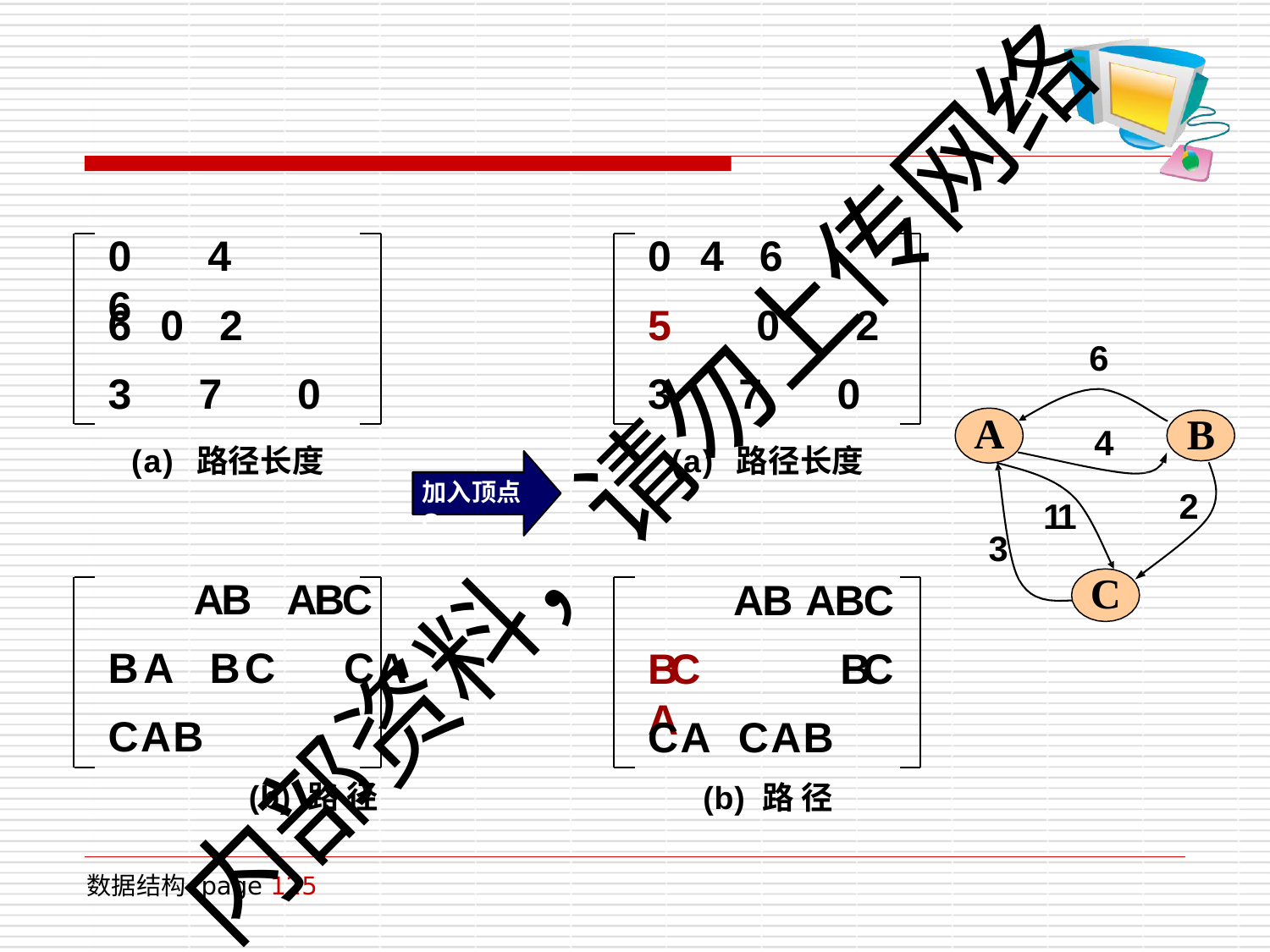

0 4 6
5	0          2
3   7   0
(a) 路径长度
# 0    4   	6

6 0 2
3   7   0
(a) 路径长度
6

A
B
2

4

内部资料，请勿上传网络

加入顶点C
11
3
AB ABC  BA BC  CA CAB
(b) 路 径
AB ABC
BC
C

BCA
CA CAB
(b) 路 径

数据结构 page 125